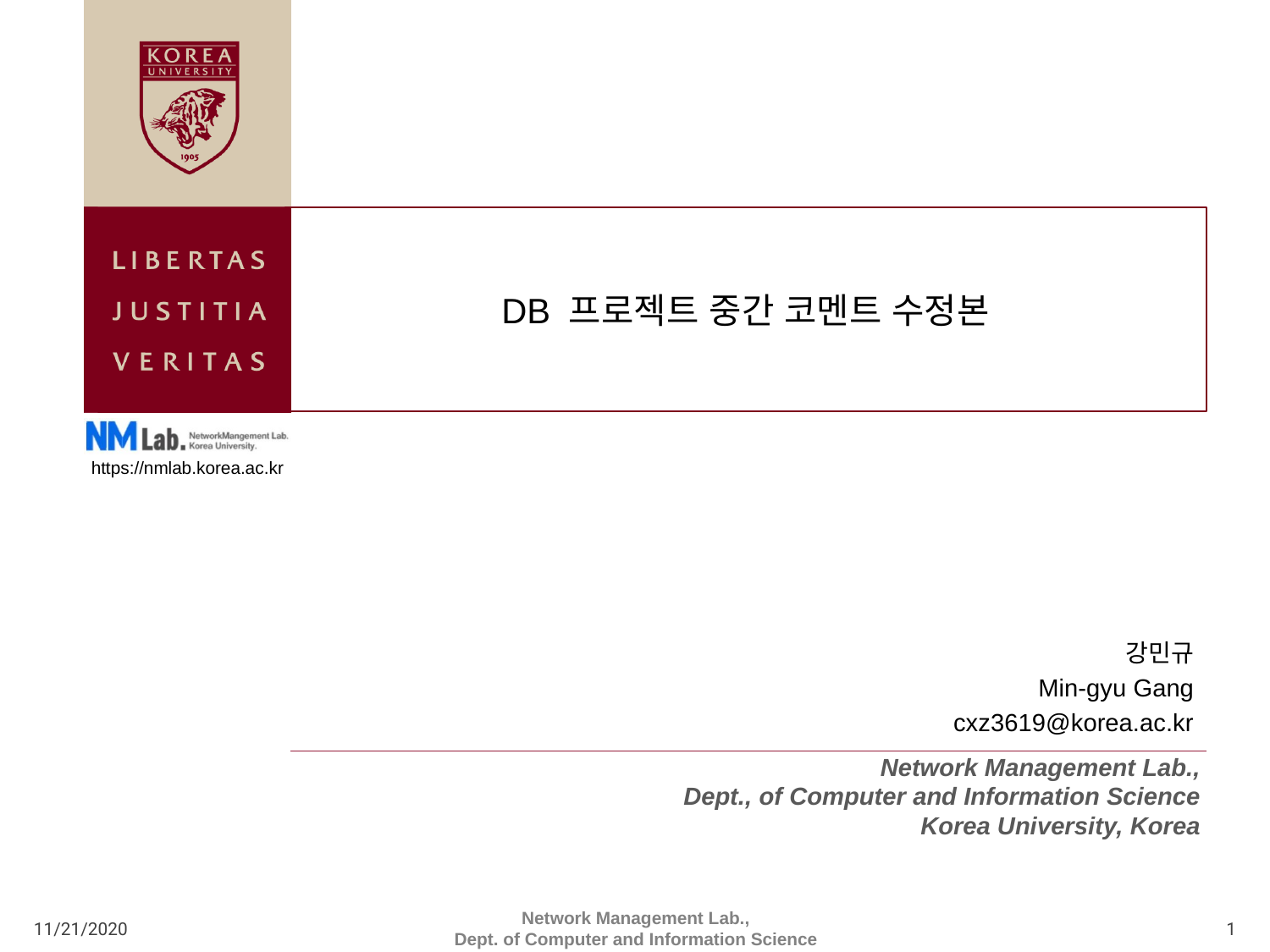

# DB 프로젝트 중간 코멘트 수정본

강민규
Min-gyu Gang
cxz3619@korea.ac.kr

11/21/2020
Network Management Lab.,
Dept. of Computer and Information Science
1